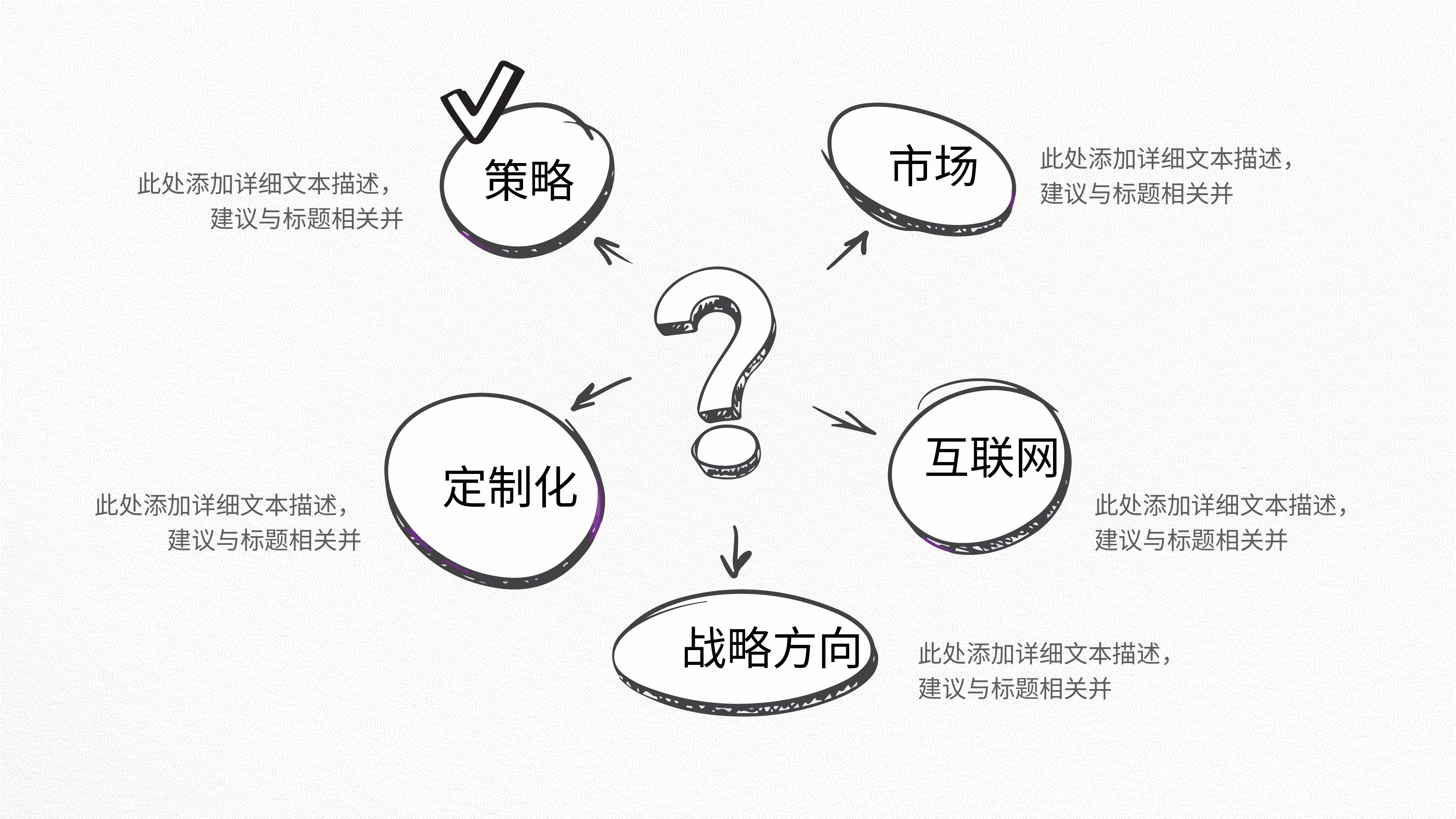

市场
此处添加详细文本描述，建议与标题相关并
策略
此处添加详细文本描述，建议与标题相关并
互联网
定制化
此处添加详细文本描述，建议与标题相关并
此处添加详细文本描述，建议与标题相关并
战略方向
此处添加详细文本描述，建议与标题相关并